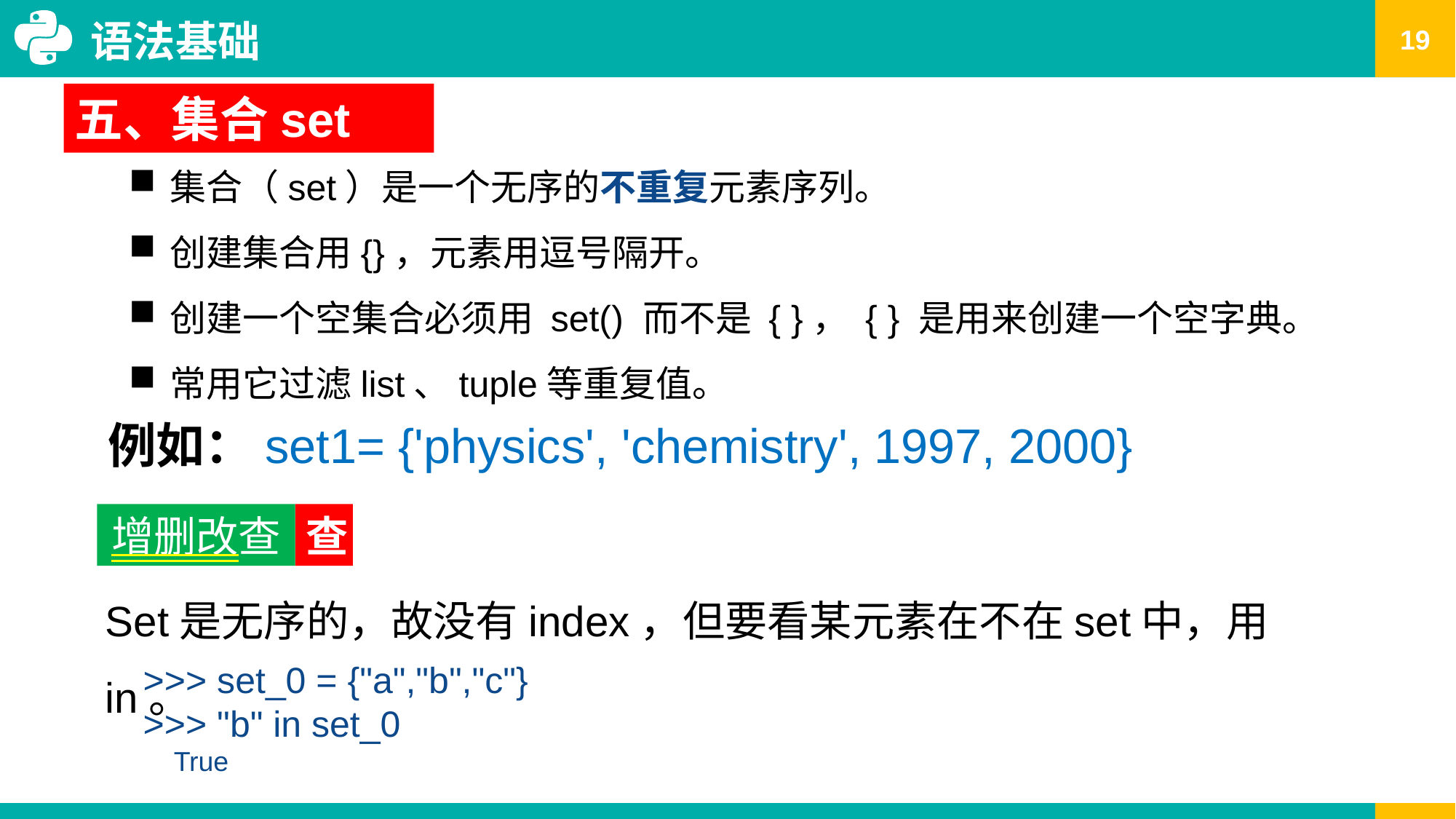

语法基础
五、集合set
集合（set）是一个无序的不重复元素序列。
创建集合用{}，元素用逗号隔开。
创建一个空集合必须用 set() 而不是 { }， { } 是用来创建一个空字典。
常用它过滤list、tuple等重复值。
例如：set1= {'physics', 'chemistry', 1997, 2000}
增删改查
查
Set是无序的，故没有index，但要看某元素在不在set中，用in。
>>> set_0 = {"a","b","c"}
>>> "b" in set_0
    True